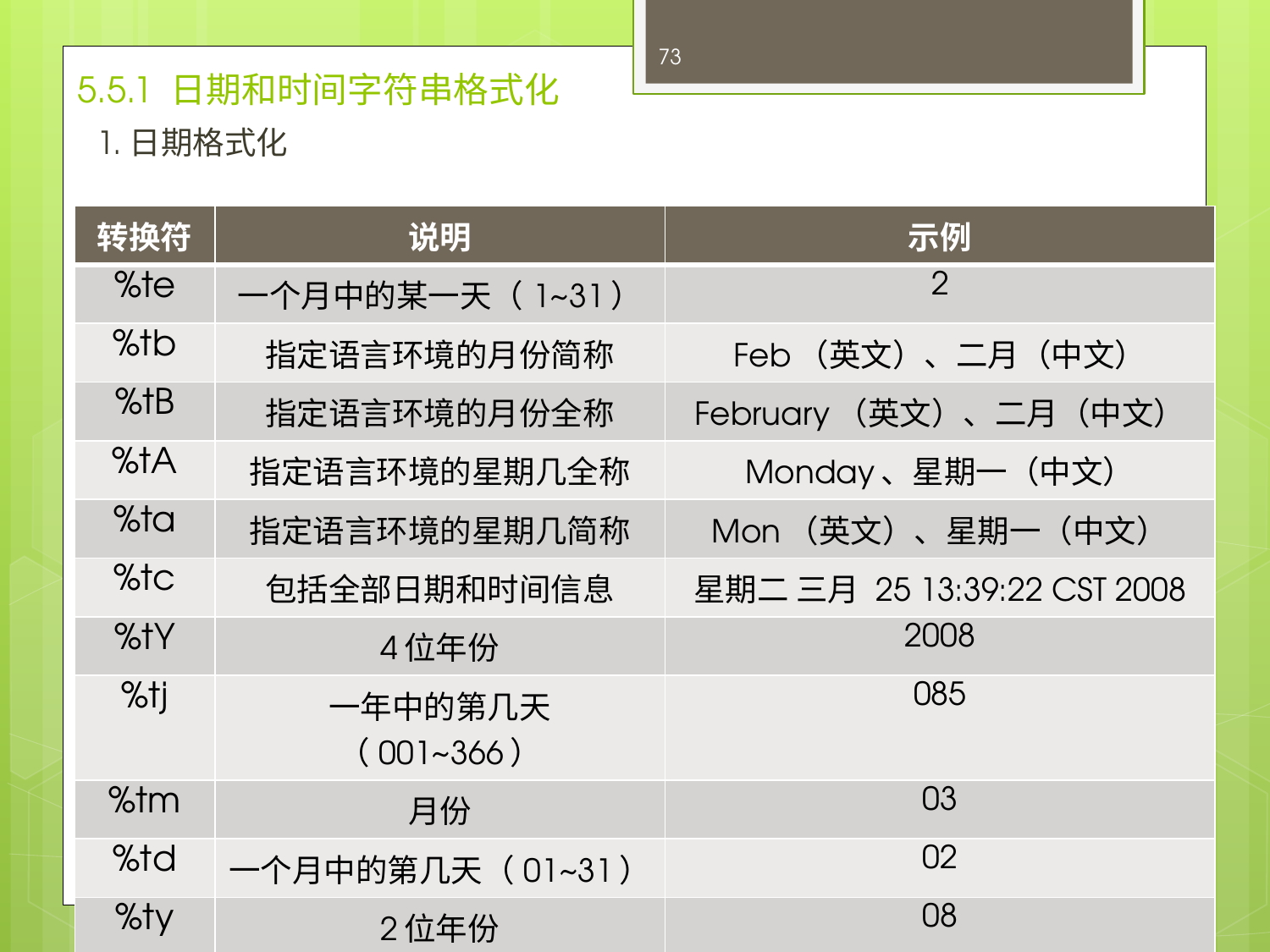

# 5.5.1 日期和时间字符串格式化
73
1.日期格式化

| 转换符 | 说明 | 示例 |
| --- | --- | --- |
| %te | 一个月中的某一天（1~31） | 2 |
| %tb | 指定语言环境的月份简称 | Feb（英文）、二月（中文） |
| %tB | 指定语言环境的月份全称 | February（英文）、二月（中文） |
| %tA | 指定语言环境的星期几全称 | Monday、星期一（中文） |
| %ta | 指定语言环境的星期几简称 | Mon（英文）、星期一（中文） |
| %tc | 包括全部日期和时间信息 | 星期二 三月 25 13:39:22 CST 2008 |
| %tY | 4位年份 | 2008 |
| %tj | 一年中的第几天（001~366） | 085 |
| %tm | 月份 | 03 |
| %td | 一个月中的第几天（01~31） | 02 |
| %ty | 2位年份 | 08 |